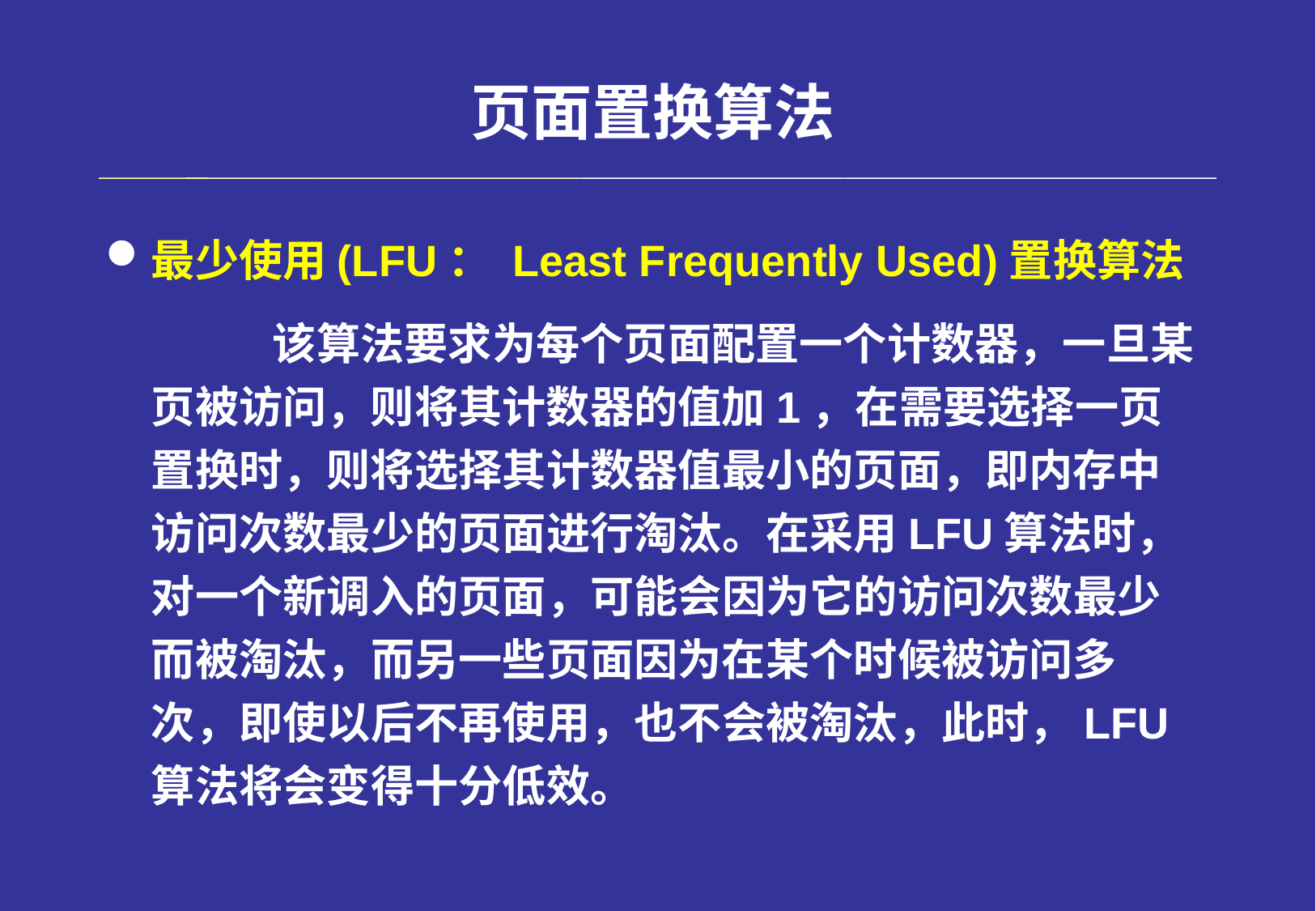

# 页面置换算法
最少使用(LFU： Least Frequently Used)置换算法
		该算法要求为每个页面配置一个计数器，一旦某页被访问，则将其计数器的值加1，在需要选择一页置换时，则将选择其计数器值最小的页面，即内存中访问次数最少的页面进行淘汰。在采用LFU算法时，对一个新调入的页面，可能会因为它的访问次数最少而被淘汰，而另一些页面因为在某个时候被访问多次，即使以后不再使用，也不会被淘汰，此时，LFU算法将会变得十分低效。